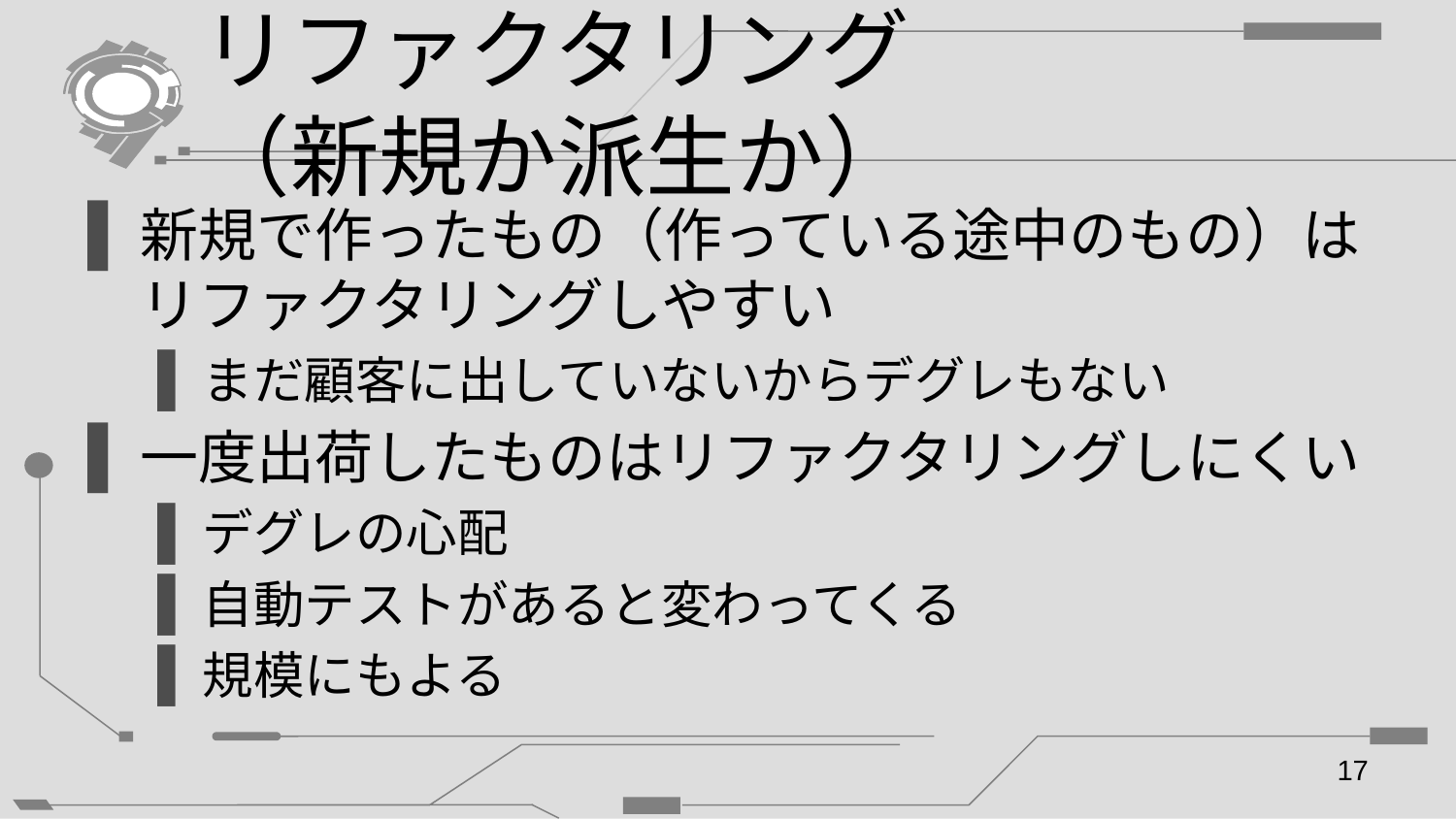

# リファクタリング （新規か派生か）
新規で作ったもの（作っている途中のもの）はリファクタリングしやすい
まだ顧客に出していないからデグレもない
一度出荷したものはリファクタリングしにくい
デグレの心配
自動テストがあると変わってくる
規模にもよる
17